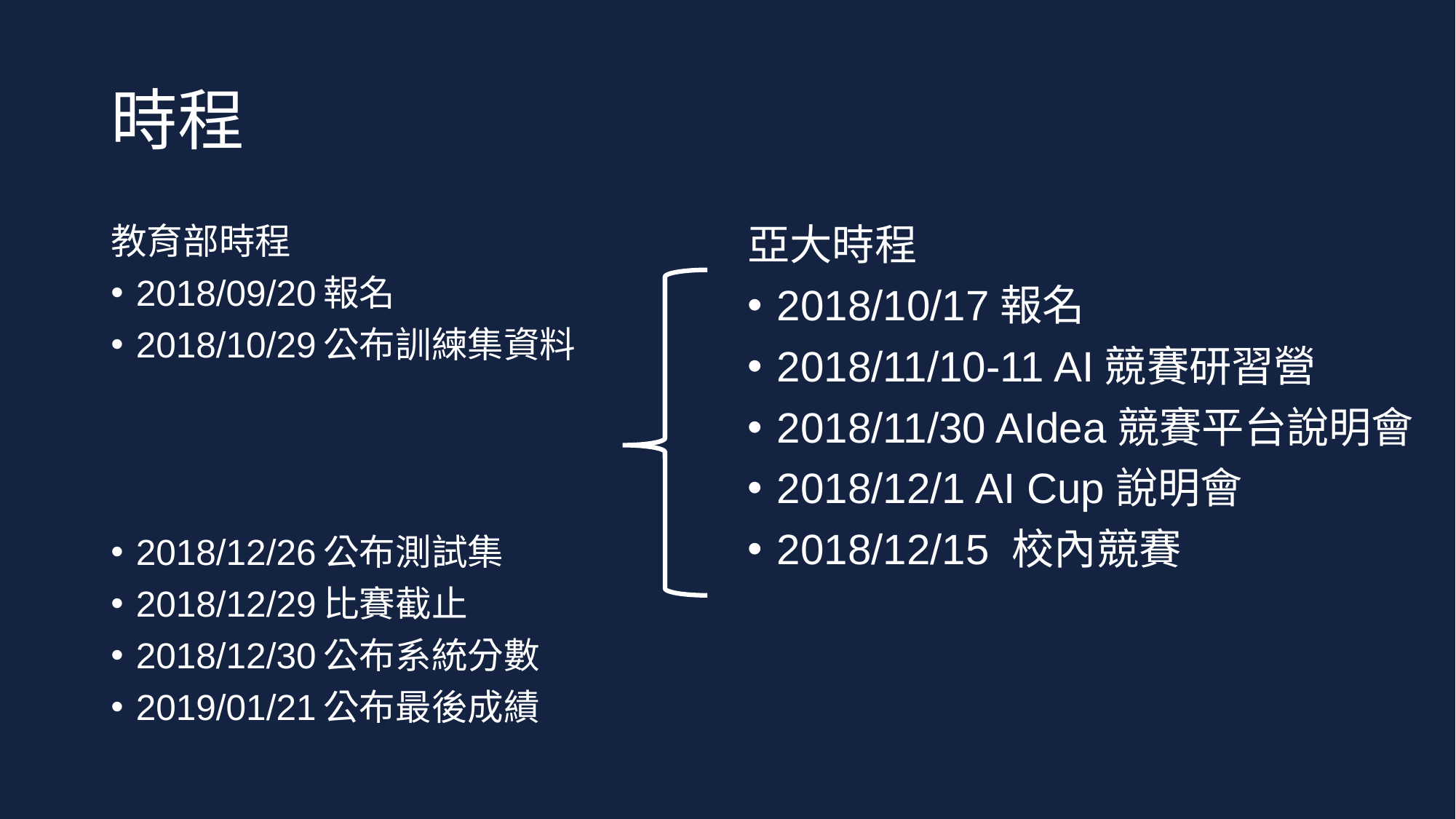

# 時程
教育部時程
2018/09/20報名
2018/10/29公布訓練集資料

2018/12/26公布測試集
2018/12/29比賽截止
2018/12/30公布系統分數
2019/01/21公布最後成績
亞大時程
2018/10/17報名
2018/11/10-11 AI競賽研習營
2018/11/30 AIdea競賽平台說明會
2018/12/1 AI Cup說明會
2018/12/15 校內競賽